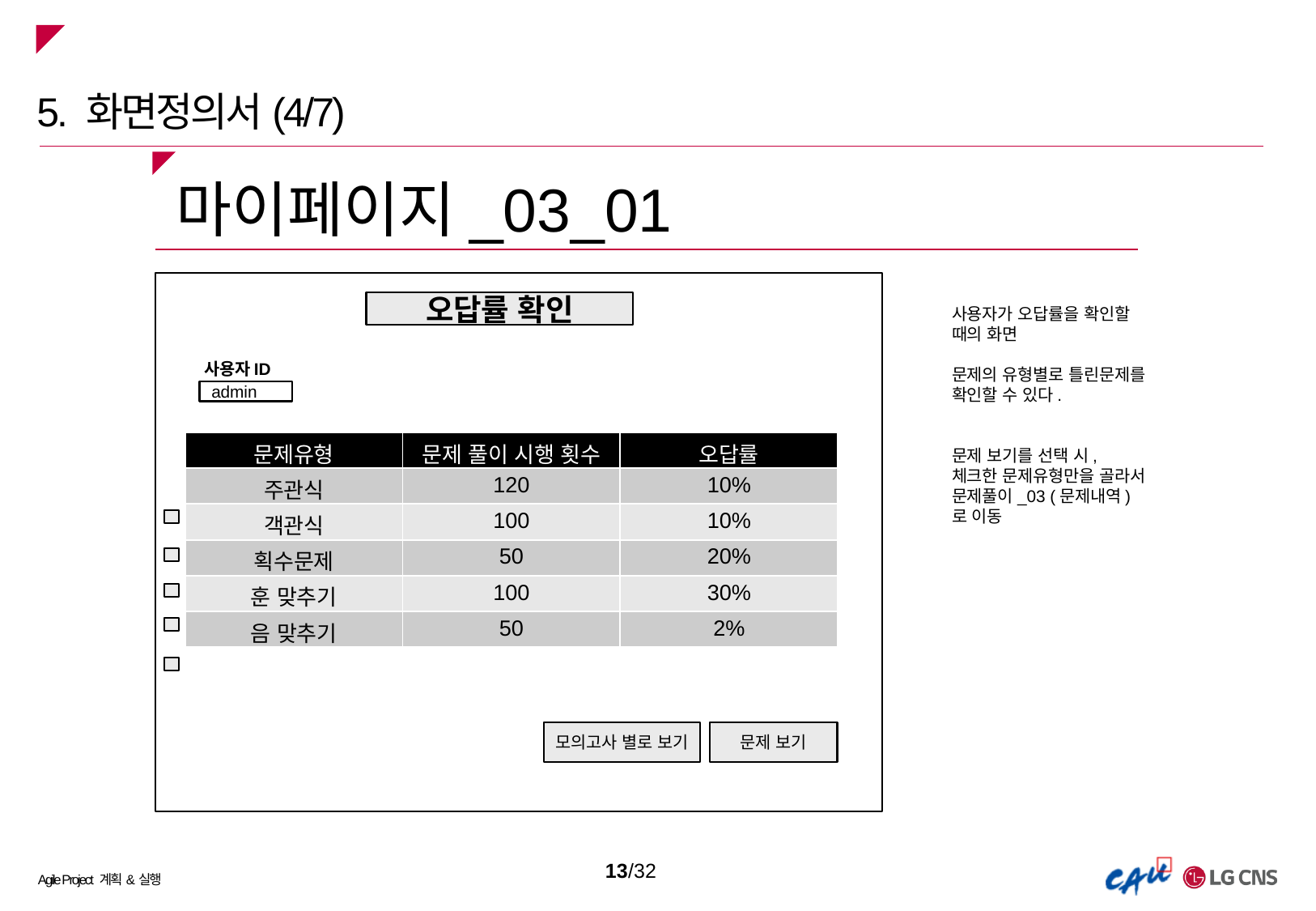

5. 화면정의서(4/7)

마이페이지_03_01

오답률 확인
사용자가 오답률을 확인할 때의 화면

문제의 유형별로 틀린문제를 확인할 수 있다.

문제 보기를 선택 시, 체크한 문제유형만을 골라서 문제풀이_03 (문제내역)로 이동
사용자ID
admin

모의고사 별로 보기
문제 보기
| 문제유형 | 문제 풀이 시행 횟수 | 오답률 |
| --- | --- | --- |
| 주관식 | 120 | 10% |
| 객관식 | 100 | 10% |
| 획수문제 | 50 | 20% |
| 훈 맞추기 | 100 | 30% |
| 음 맞추기 | 50 | 2% |